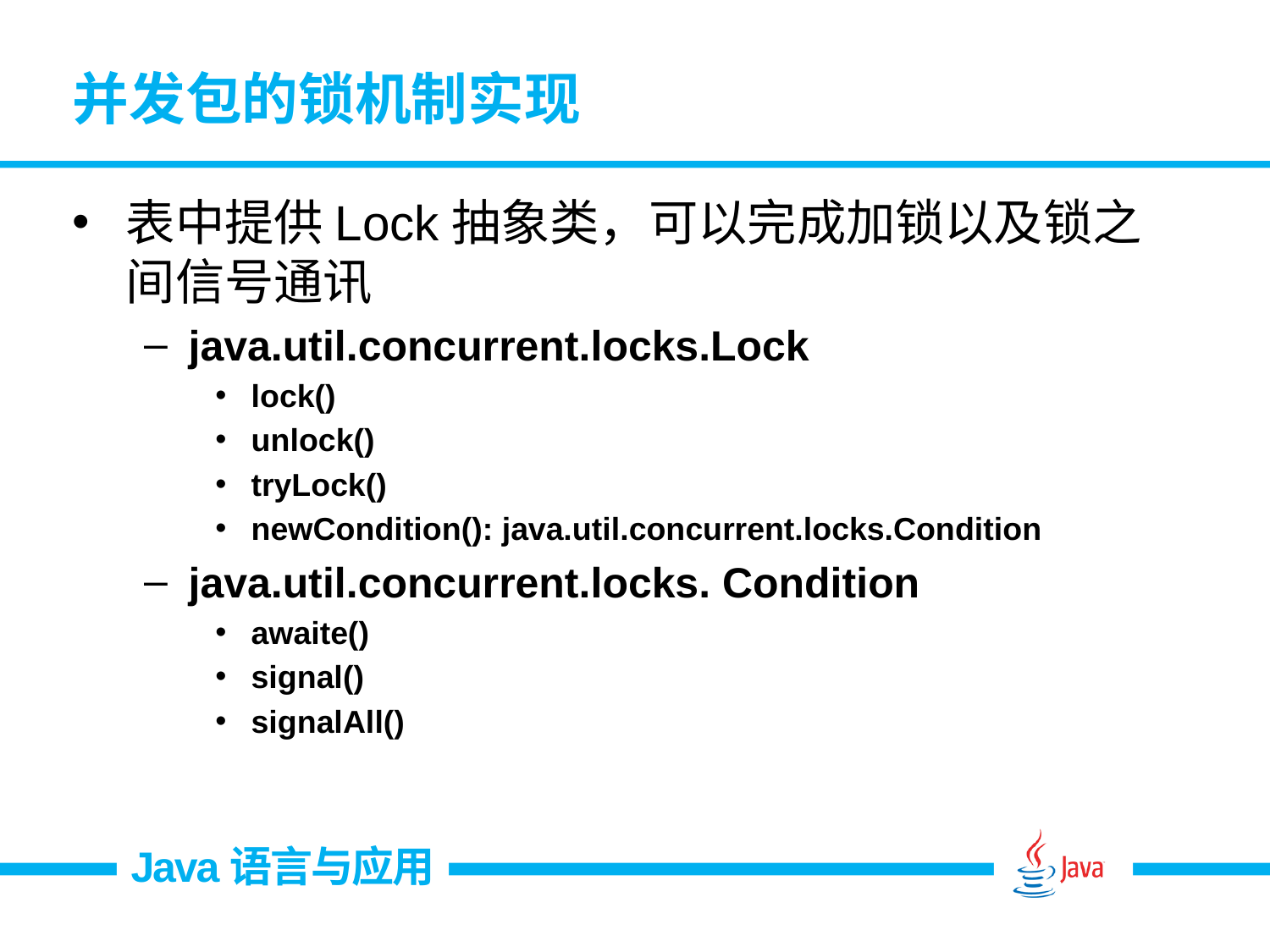

# 并发包的锁机制实现
表中提供Lock抽象类，可以完成加锁以及锁之间信号通讯
java.util.concurrent.locks.Lock
lock()
unlock()
tryLock()
newCondition(): java.util.concurrent.locks.Condition
java.util.concurrent.locks. Condition
awaite()
signal()
signalAll()